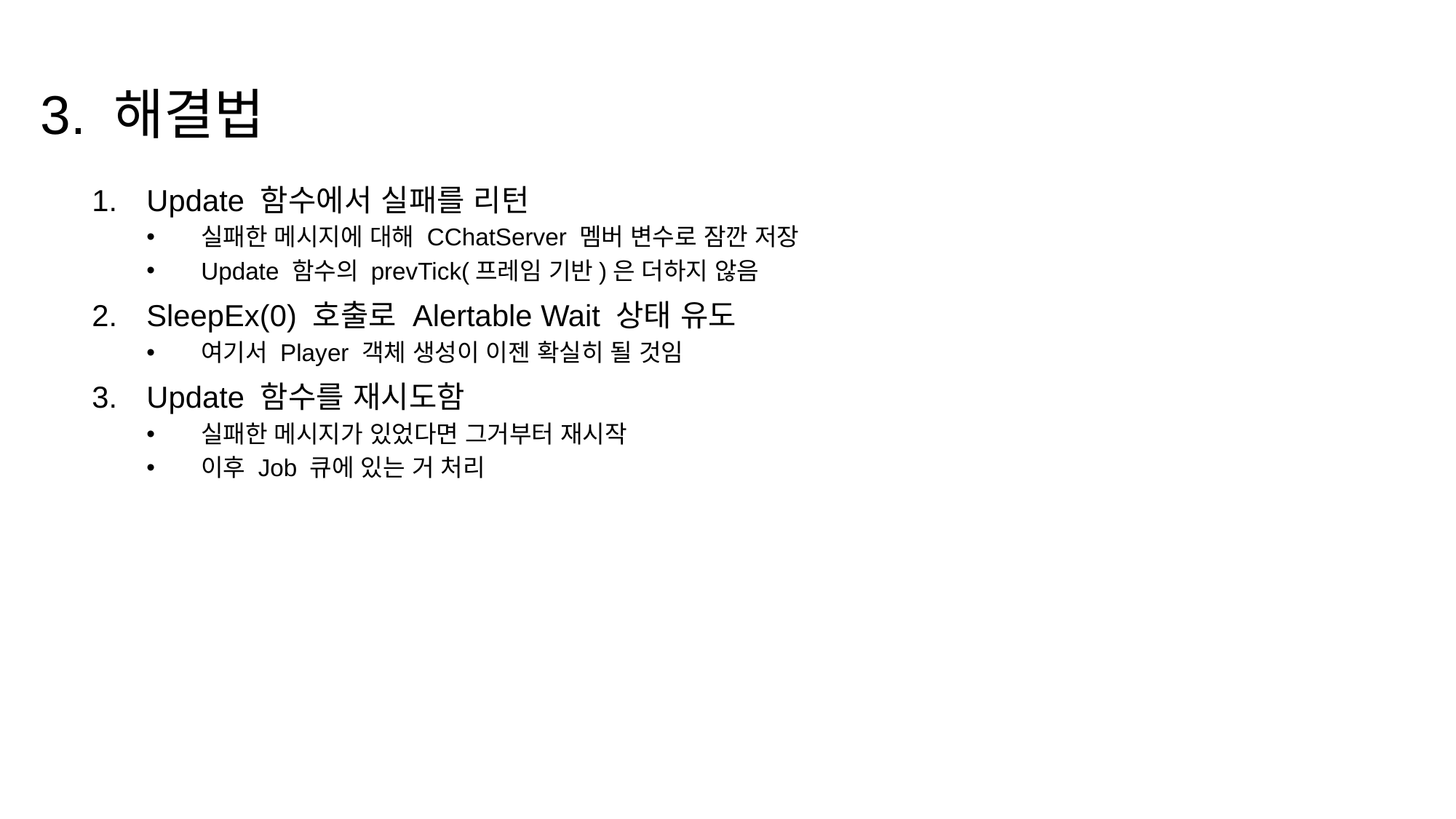

# 3. 해결법
Update 함수에서 실패를 리턴
실패한 메시지에 대해 CChatServer 멤버 변수로 잠깐 저장
Update 함수의 prevTick(프레임 기반)은 더하지 않음
SleepEx(0) 호출로 Alertable Wait 상태 유도
여기서 Player 객체 생성이 이젠 확실히 될 것임
Update 함수를 재시도함
실패한 메시지가 있었다면 그거부터 재시작
이후 Job 큐에 있는 거 처리